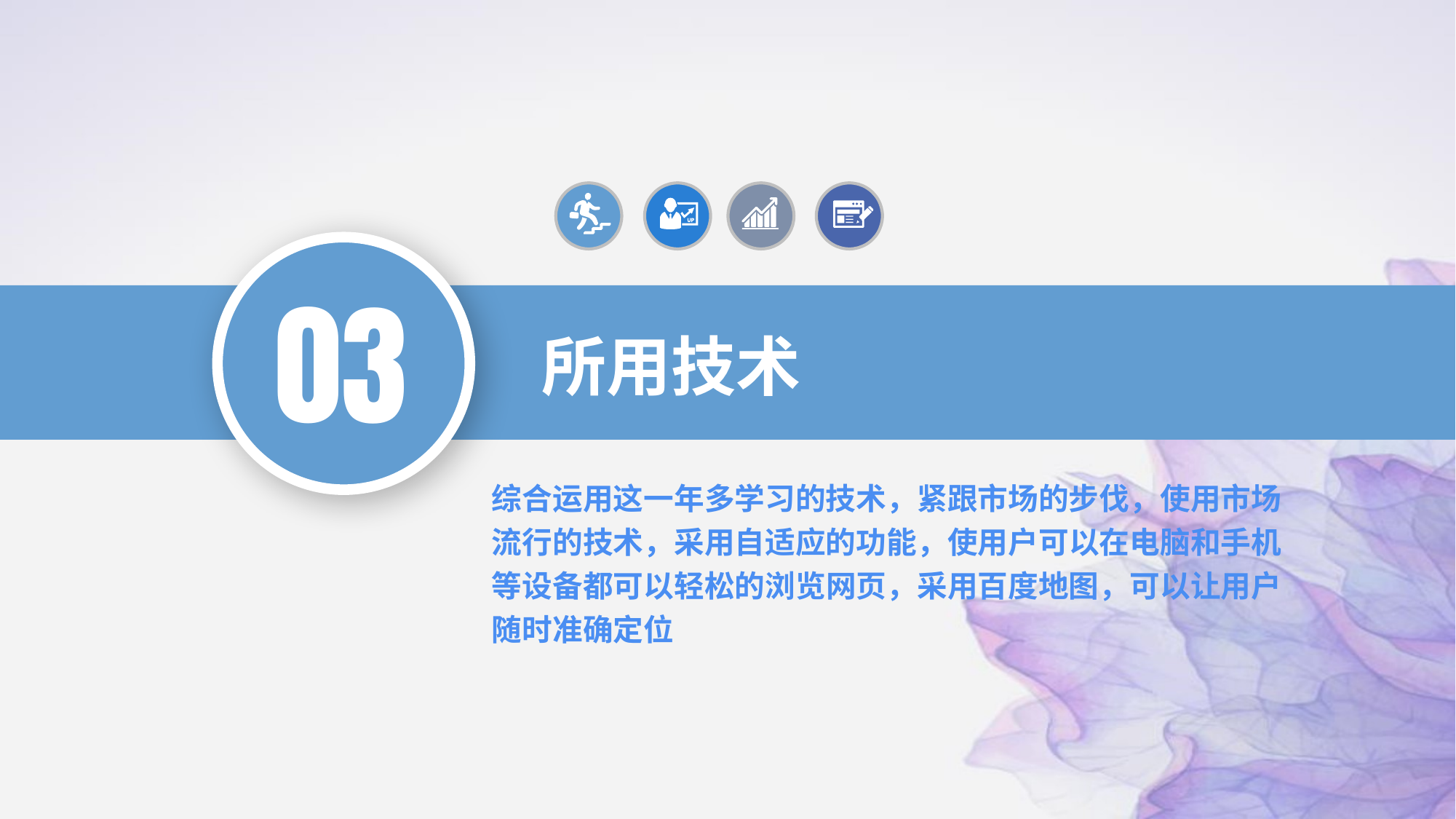

03

所用技术
综合运用这一年多学习的技术，紧跟市场的步伐，使用市场流行的技术，采用自适应的功能，使用户可以在电脑和手机等设备都可以轻松的浏览网页，采用百度地图，可以让用户随时准确定位